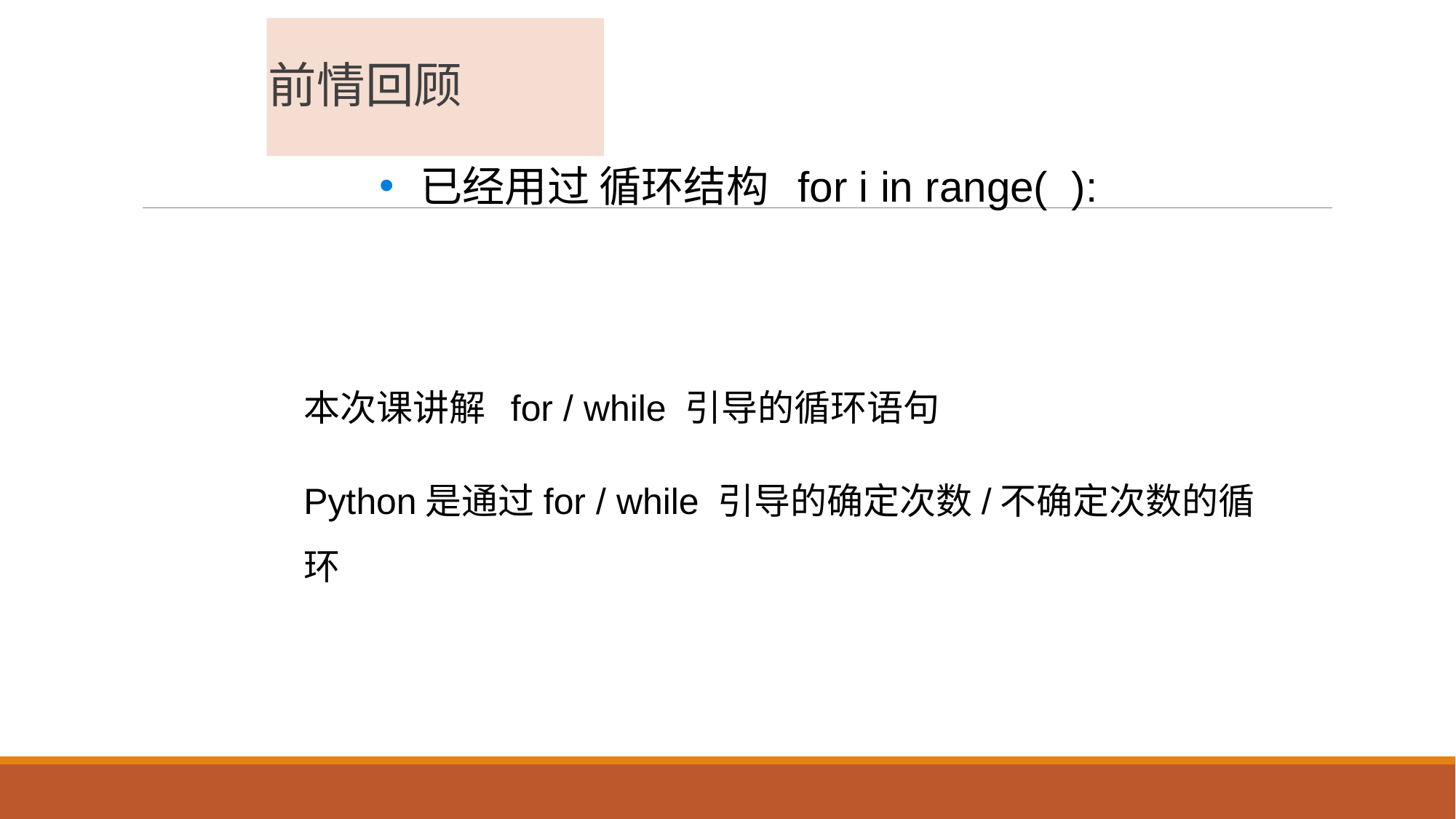

# 前情回顾
已经用过 循环结构  for i in range(  ):
本次课讲解  for / while 引导的循环语句
Python是通过for / while 引导的确定次数/不确定次数的循环